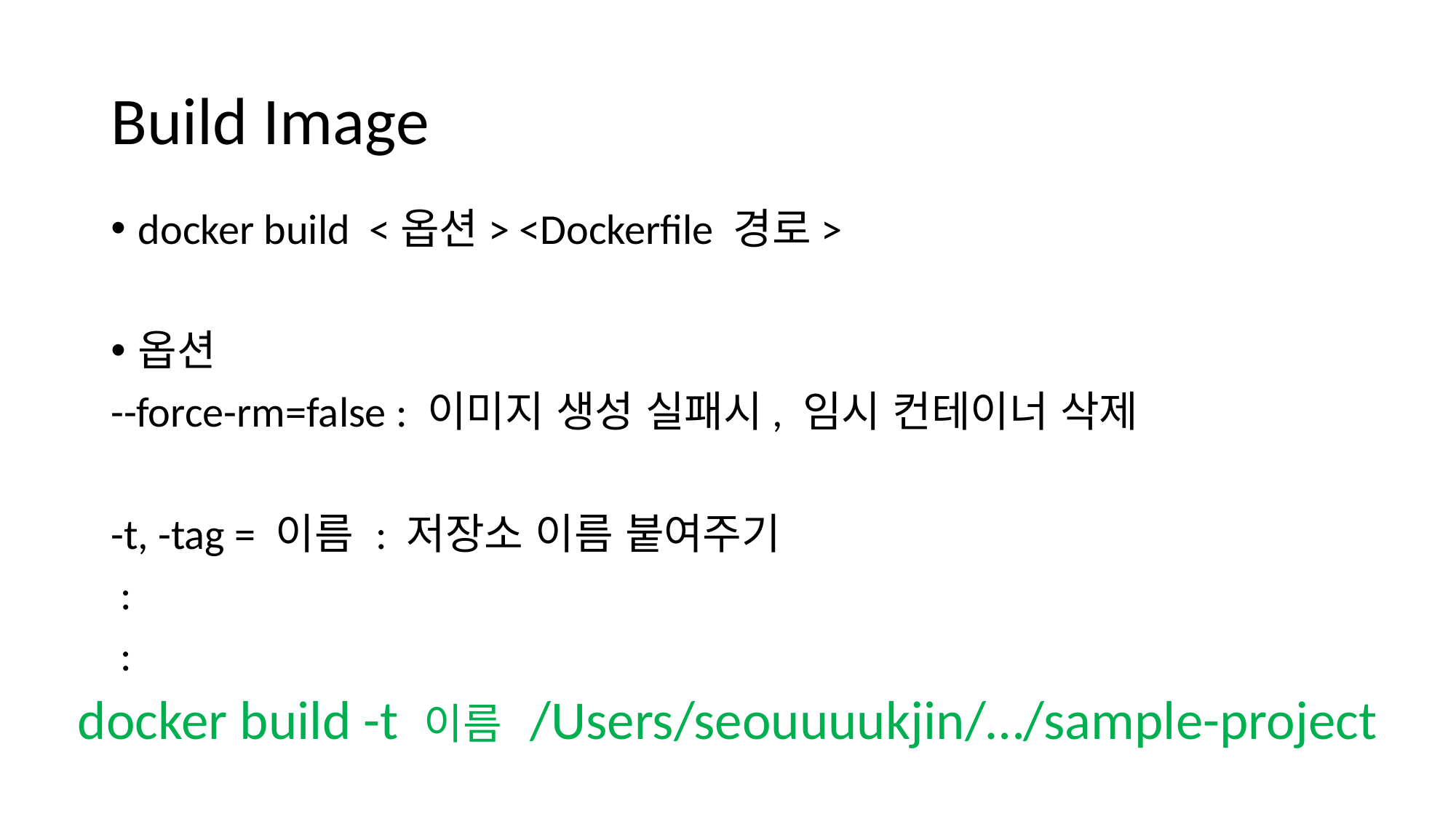

# Build Image
docker build  <옵션> <Dockerfile 경로>

옵션
--force-rm=false : 이미지 생성 실패시, 임시 컨테이너 삭제

-t, -tag = 이름 : 저장소 이름 붙여주기
 :
 :
docker build -t 이름 /Users/seouuuukjin/…/sample-project